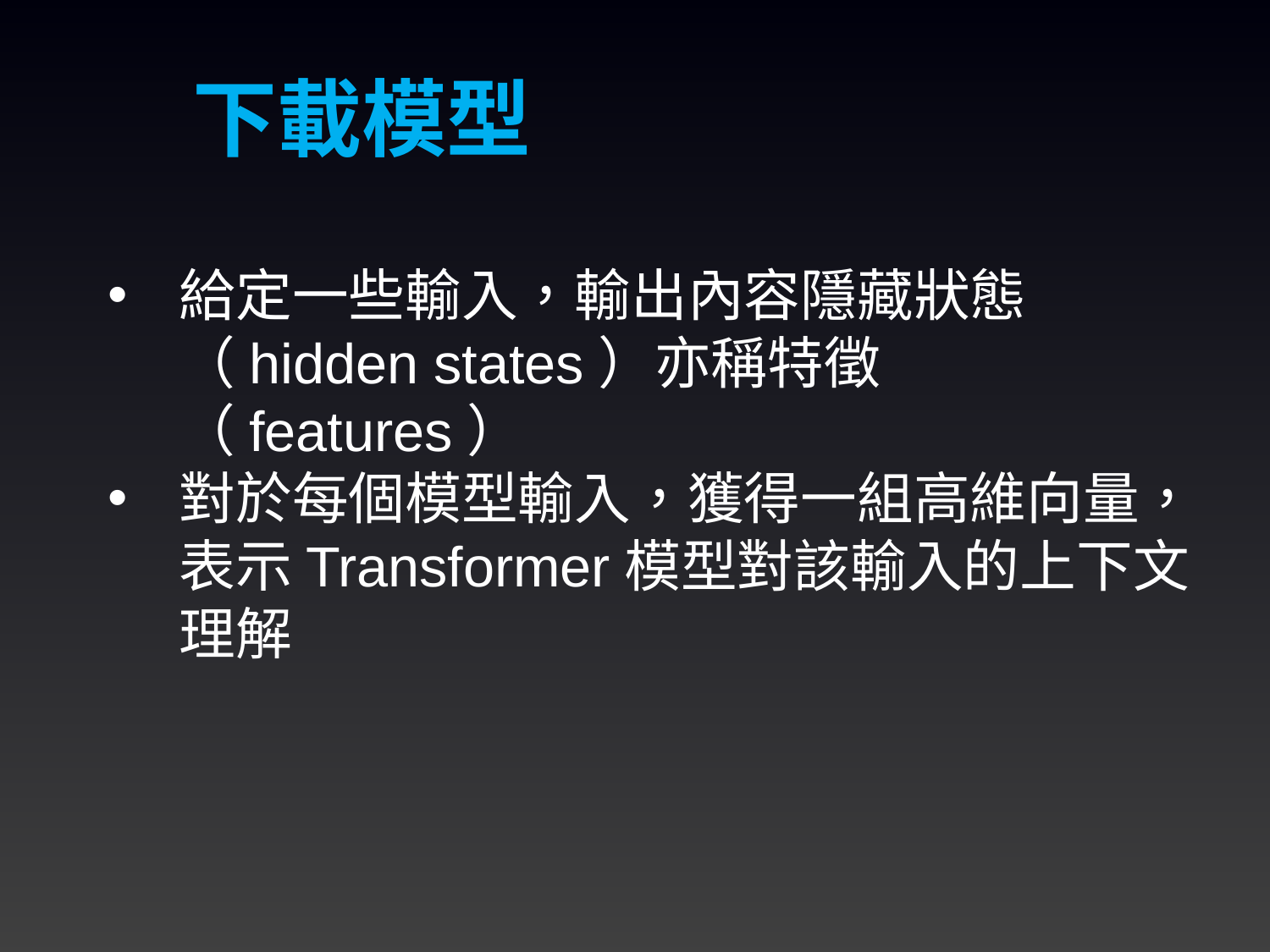

下載模型
給定一些輸入，輸出內容隱藏狀態（hidden states）亦稱特徵（features）
對於每個模型輸入，獲得一組高維向量，表示Transformer模型對該輸入的上下文理解